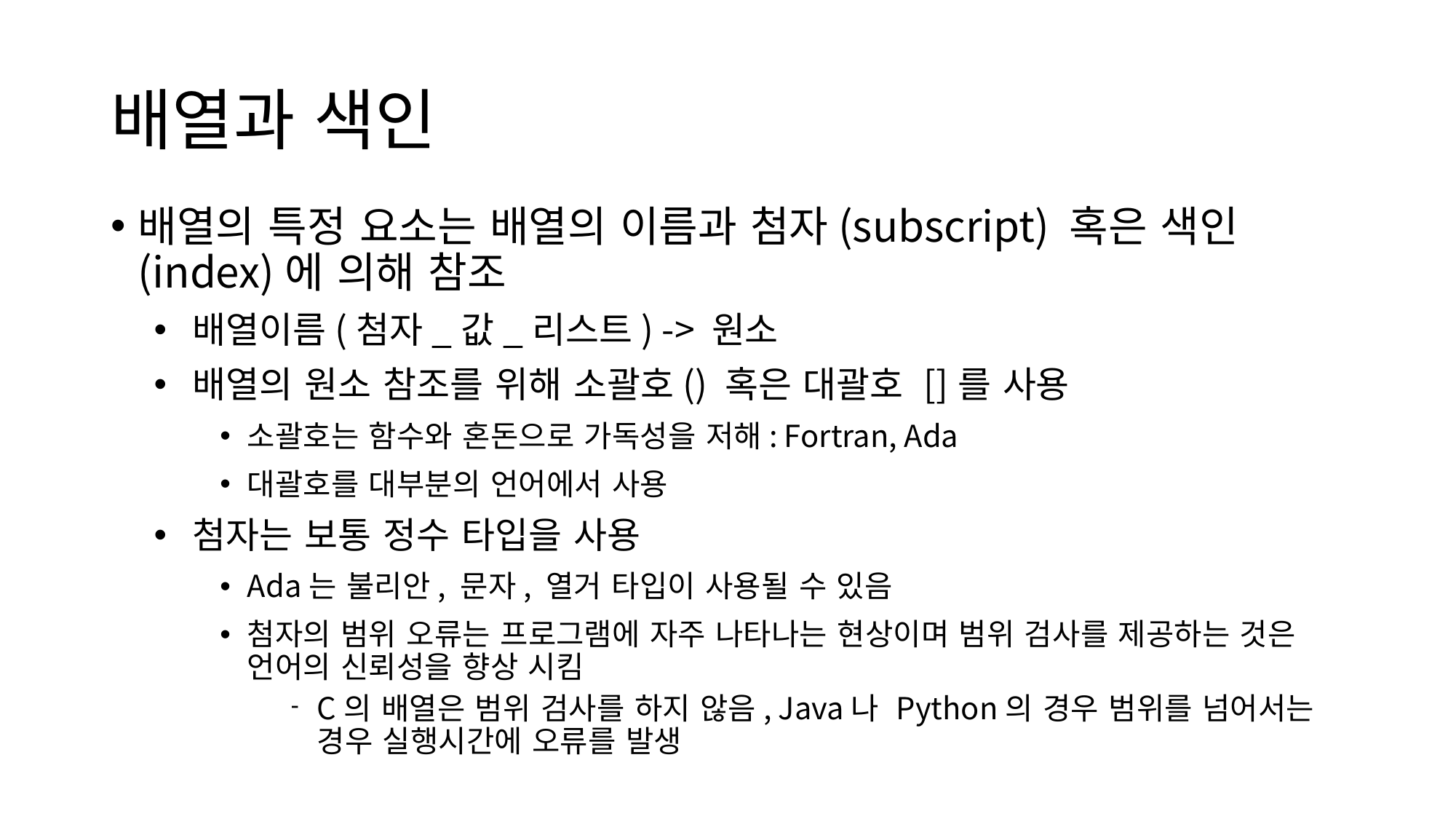

# 배열과 색인
배열의 특정 요소는 배열의 이름과 첨자(subscript) 혹은 색인(index)에 의해 참조
배열이름(첨자_값_리스트) -> 원소
배열의 원소 참조를 위해 소괄호() 혹은 대괄호 []를 사용
소괄호는 함수와 혼돈으로 가독성을 저해: Fortran, Ada
대괄호를 대부분의 언어에서 사용
첨자는 보통 정수 타입을 사용
Ada는 불리안, 문자, 열거 타입이 사용될 수 있음
첨자의 범위 오류는 프로그램에 자주 나타나는 현상이며 범위 검사를 제공하는 것은 언어의 신뢰성을 향상 시킴
C의 배열은 범위 검사를 하지 않음, Java나 Python의 경우 범위를 넘어서는 경우 실행시간에 오류를 발생